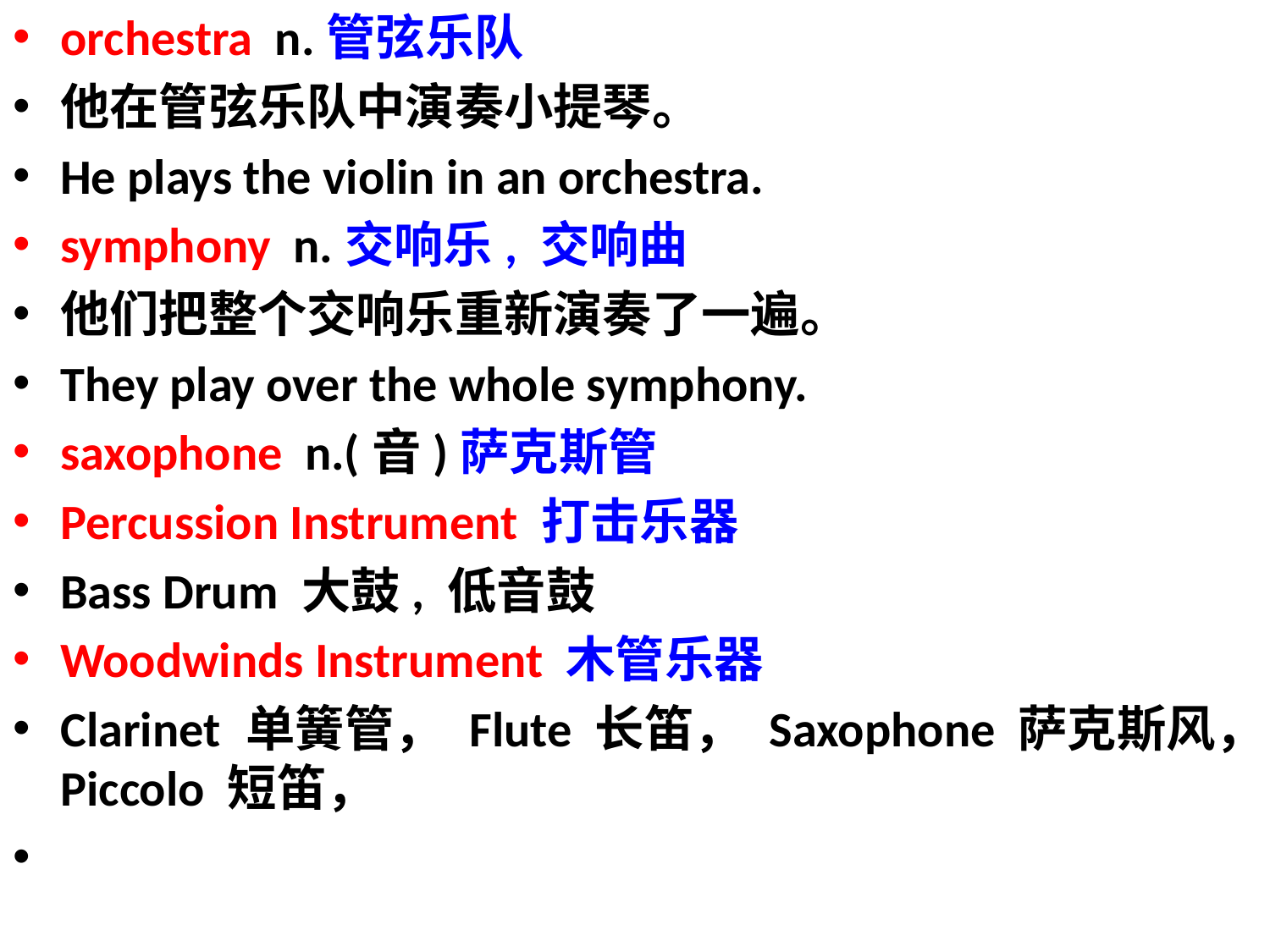

orchestra  n.管弦乐队
他在管弦乐队中演奏小提琴。
He plays the violin in an orchestra.
symphony  n.交响乐, 交响曲
他们把整个交响乐重新演奏了一遍。
They play over the whole symphony.
saxophone  n.(音)萨克斯管
Percussion Instrument 打击乐器
Bass Drum 大鼓, 低音鼓
Woodwinds Instrument 木管乐器
Clarinet 单簧管， Flute 长笛， Saxophone 萨克斯风，Piccolo 短笛，